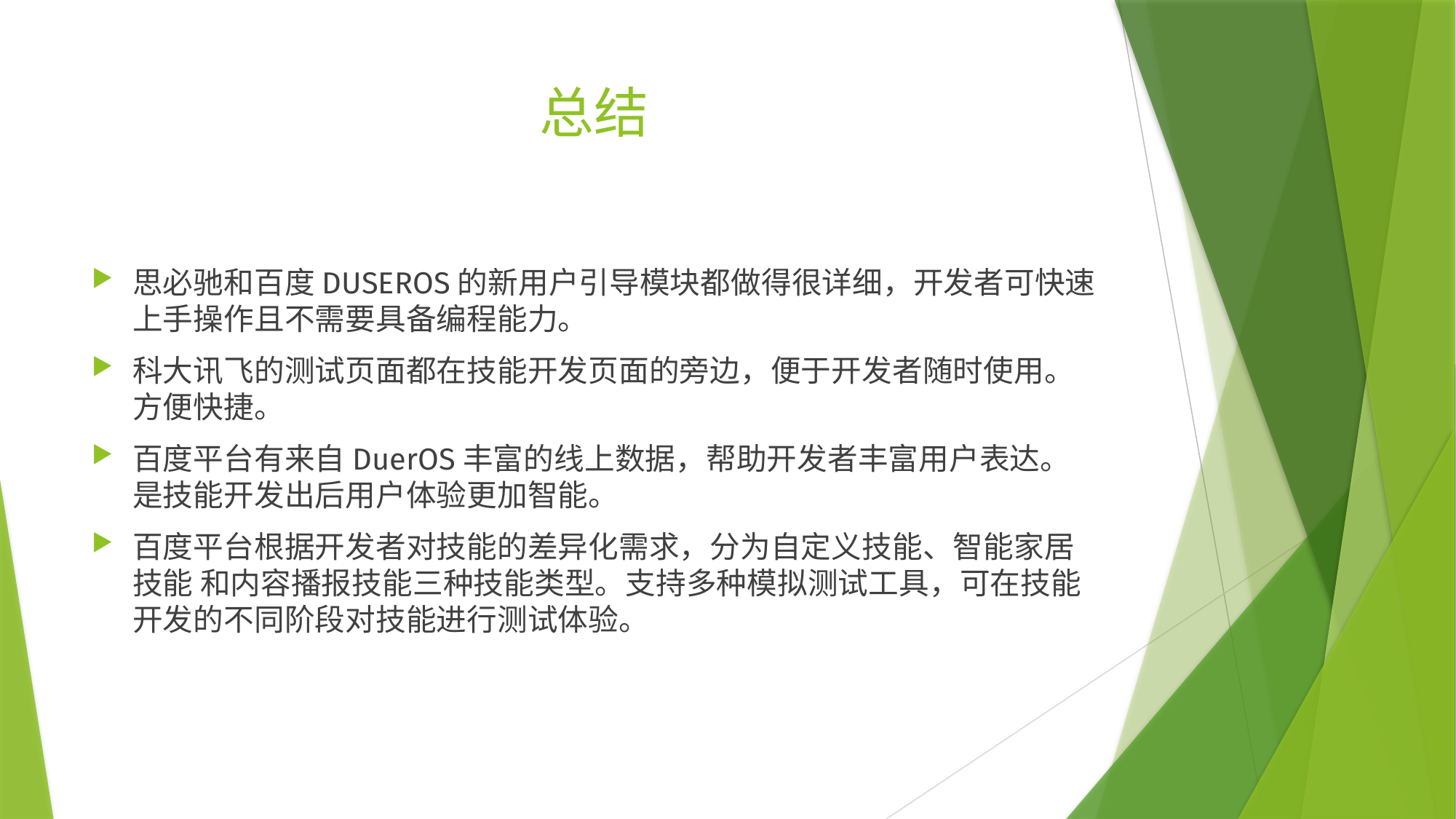

# 总结
思必驰和百度DUSEROS的新用户引导模块都做得很详细，开发者可快速上手操作且不需要具备编程能力。
科大讯飞的测试页面都在技能开发页面的旁边，便于开发者随时使用。方便快捷。
百度平台有来自DuerOS丰富的线上数据，帮助开发者丰富用户表达。是技能开发出后用户体验更加智能。
百度平台根据开发者对技能的差异化需求，分为自定义技能、智能家居技能 和内容播报技能三种技能类型。支持多种模拟测试工具，可在技能开发的不同阶段对技能进行测试体验。